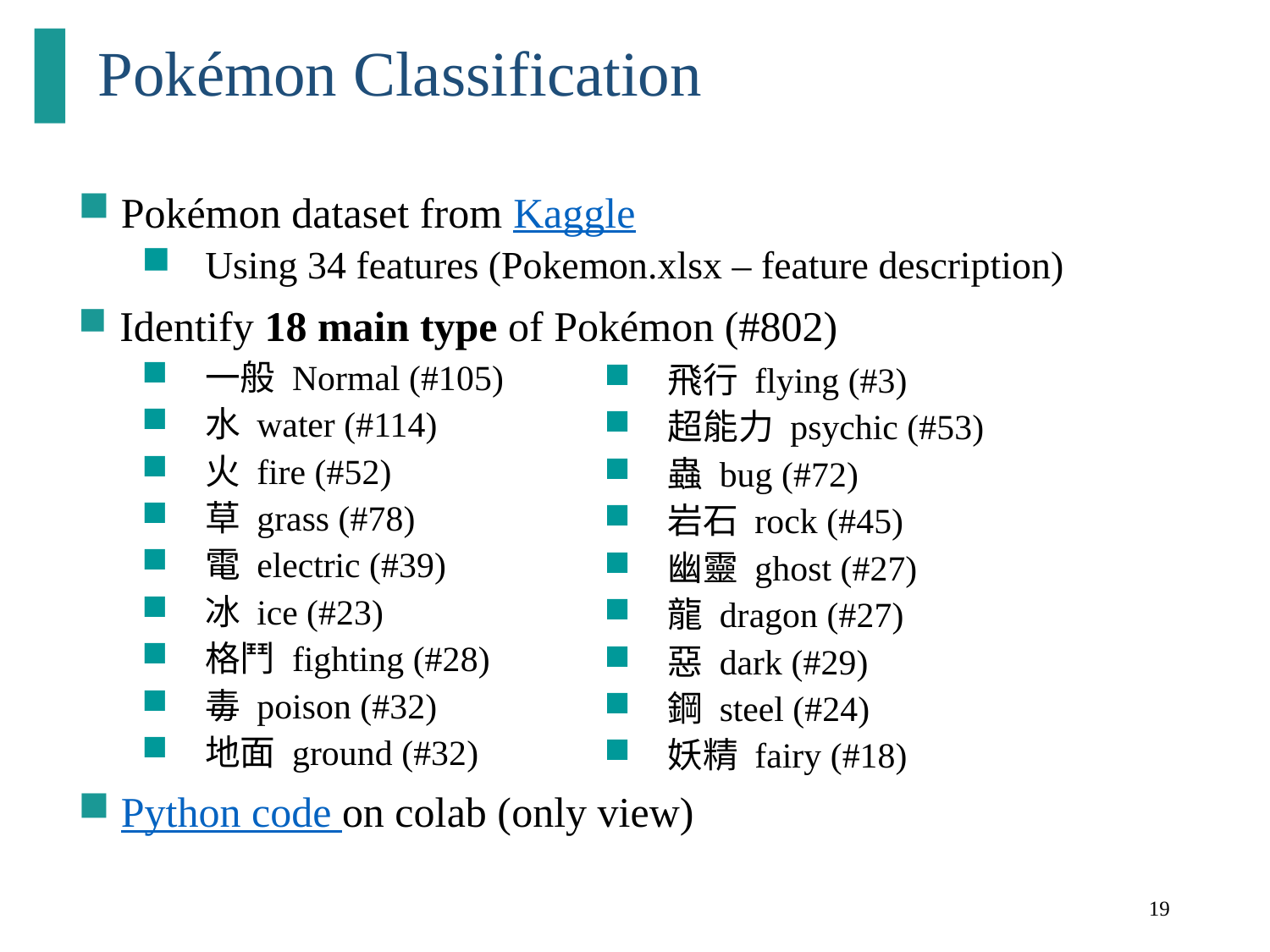

# Pokémon Classification
 Pokémon dataset from Kaggle
Using 34 features (Pokemon.xlsx – feature description)
 Identify 18 main type of Pokémon (#802)
一般 Normal (#105)
水 water (#114)
火 fire (#52)
草 grass (#78)
電 electric (#39)
冰 ice (#23)
格鬥 fighting (#28)
毒 poison (#32)
地面 ground (#32)
 Python code on colab (only view)

飛行 flying (#3)
超能力 psychic (#53)
蟲 bug (#72)
岩石 rock (#45)
幽靈 ghost (#27)
龍 dragon (#27)
惡 dark (#29)
鋼 steel (#24)
妖精 fairy (#18)
19